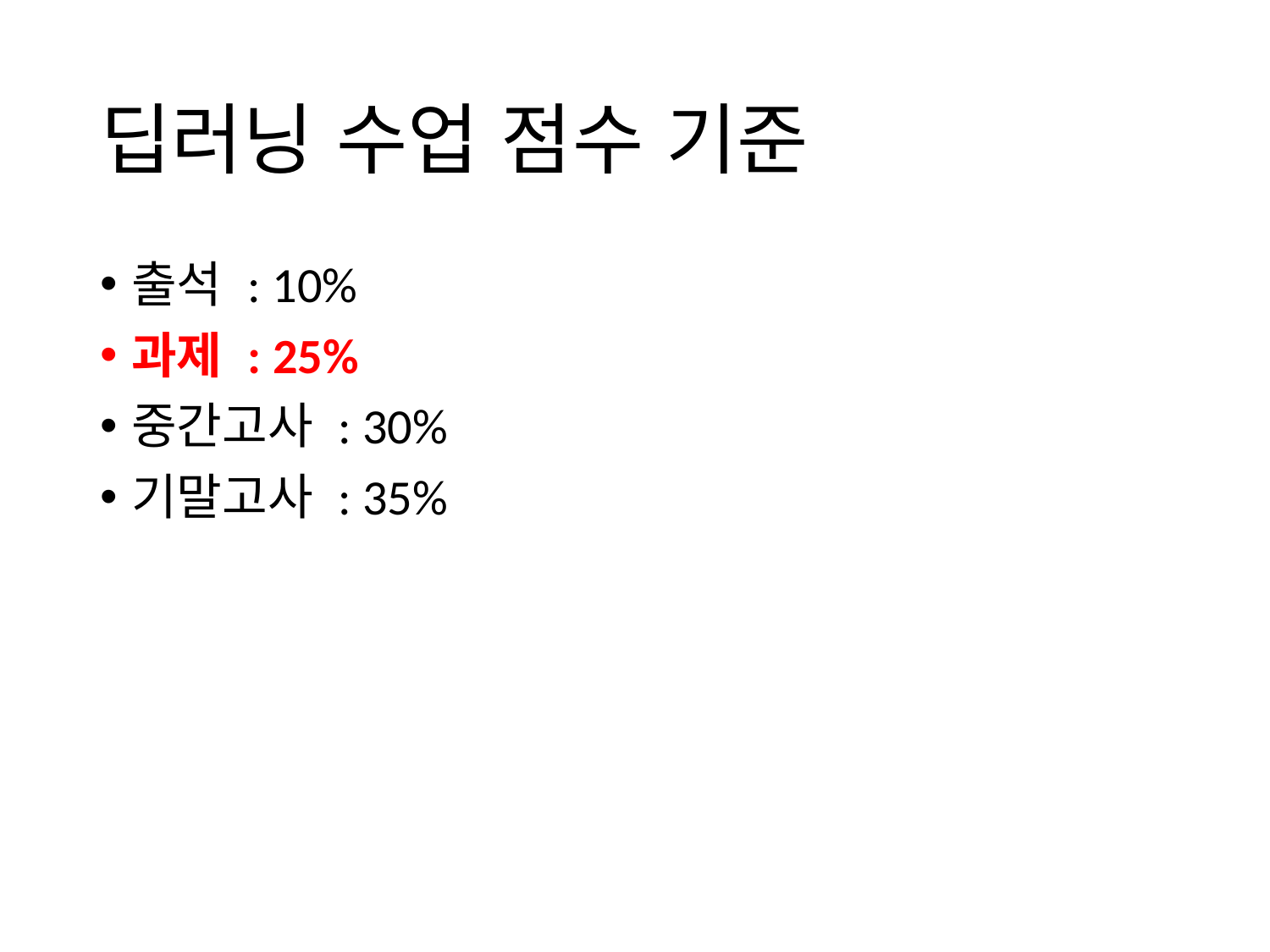

# 딥러닝 수업 점수 기준
출석 : 10%
과제 : 25%
중간고사 : 30%
기말고사 : 35%